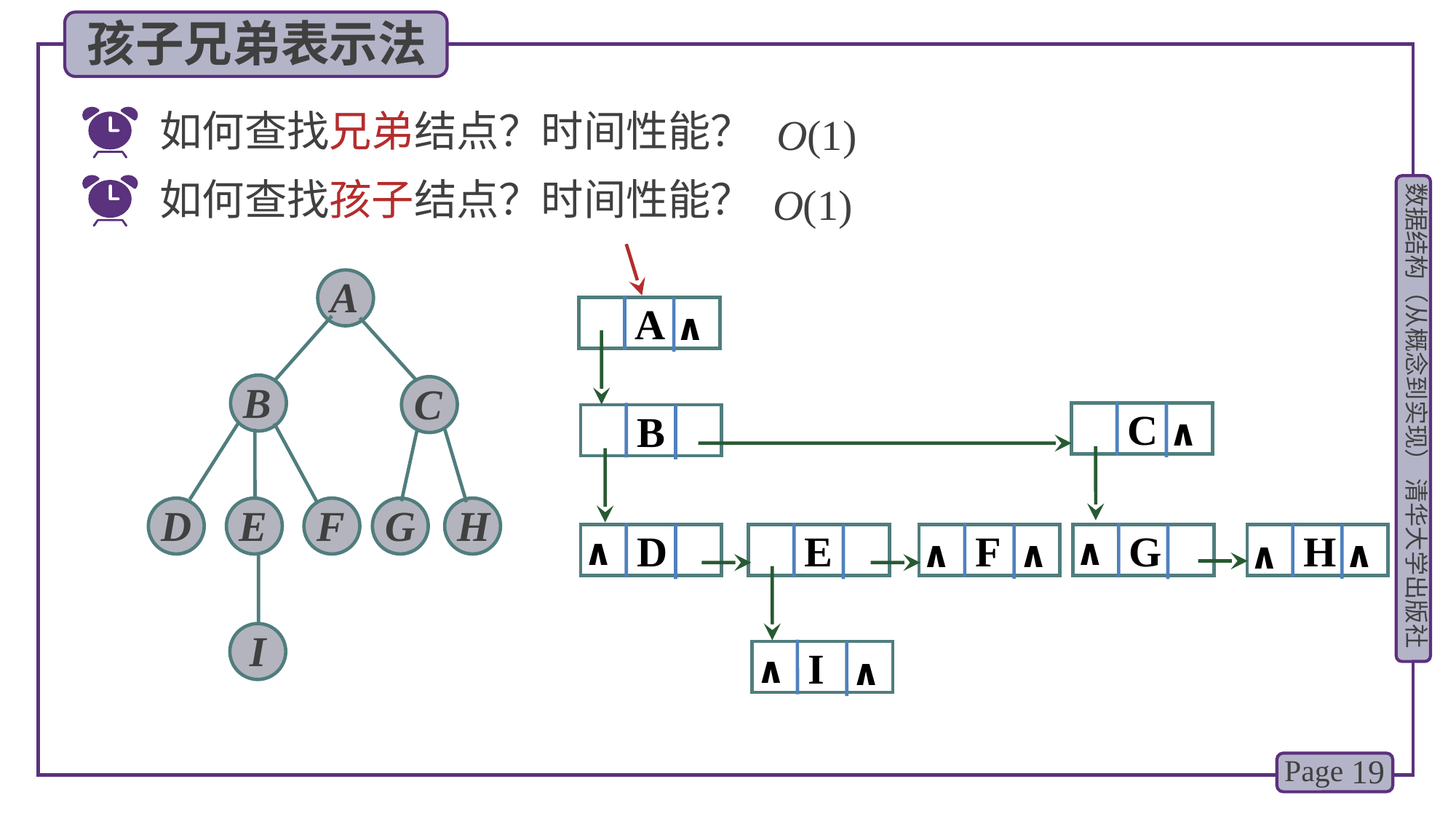

孩子兄弟表示法

O(1)
如何查找兄弟结点？时间性能？

O(1)

如何查找孩子结点？时间性能？

     A

∧

     C

     B

∧

     F

     H

     D

     E

     G

∧
∧
∧
∧
∧
∧

     I

∧
∧
A

B
C

D
E
F
G
H

I